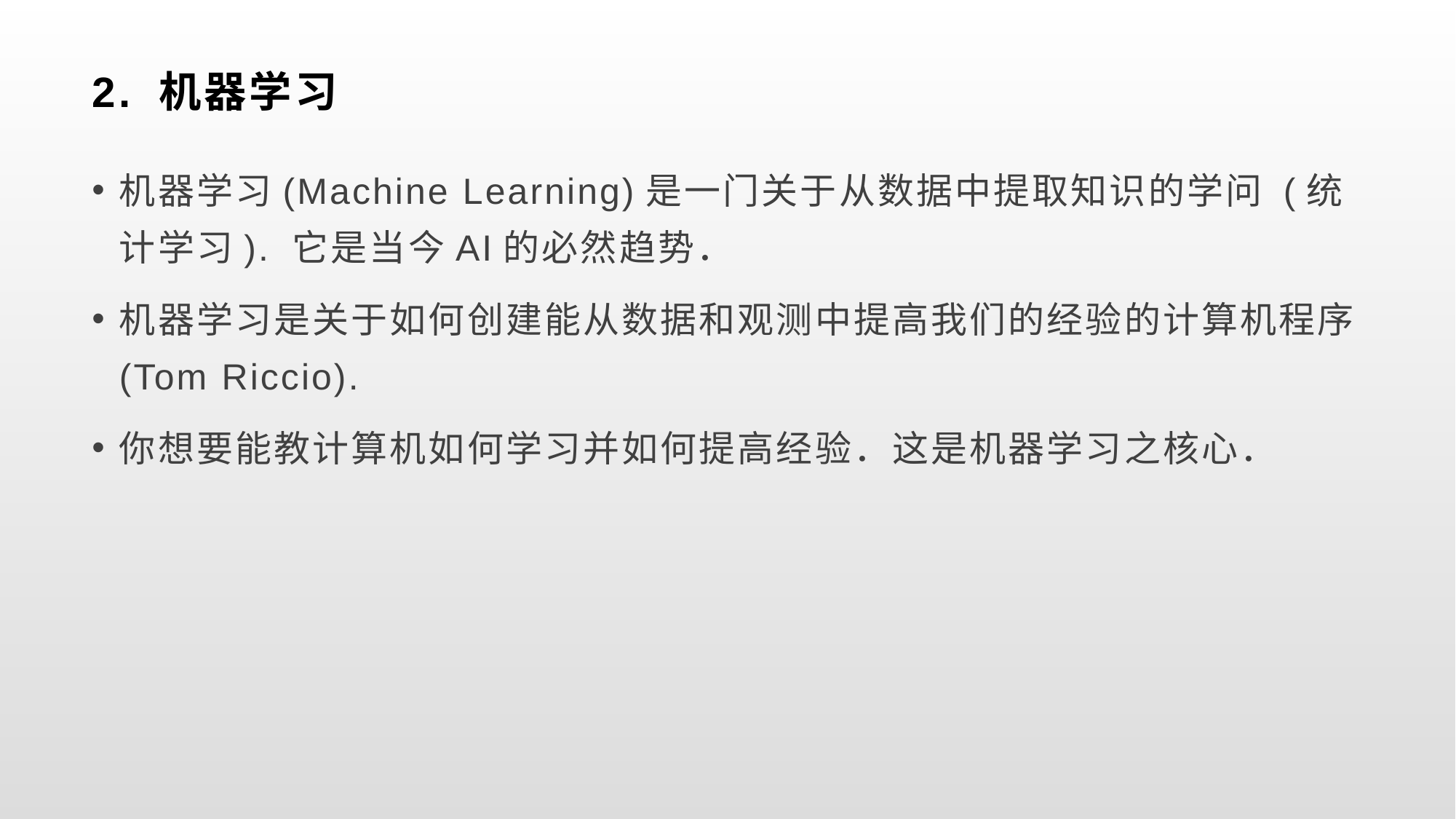

# 2. 机器学习
机器学习(Machine Learning)是一门关于从数据中提取知识的学问 (统计学习). 它是当今AI的必然趋势．
机器学习是关于如何创建能从数据和观测中提高我们的经验的计算机程序 (Tom Riccio).
你想要能教计算机如何学习并如何提高经验．这是机器学习之核心．